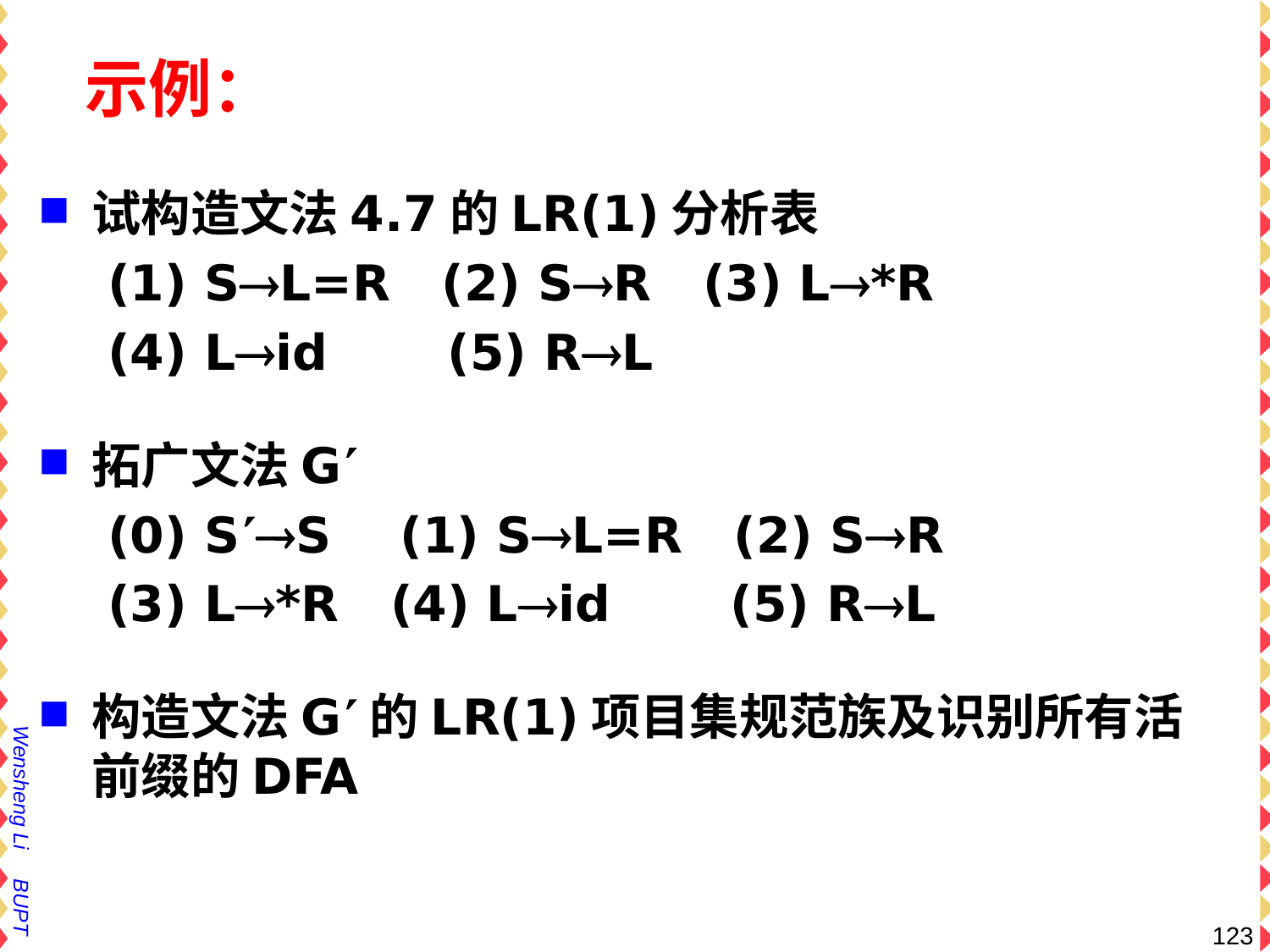

# 示例：
试构造文法4.7的LR(1)分析表
(1) S→L=R   (2) S→R   (3) L→*R
(4) L→id       (5) R→L

拓广文法G′
(0) S′→S    (1) S→L=R   (2) S→R
(3) L→*R   (4) L→id       (5) R→L

构造文法G′的LR(1)项目集规范族及识别所有活前缀的DFA
123